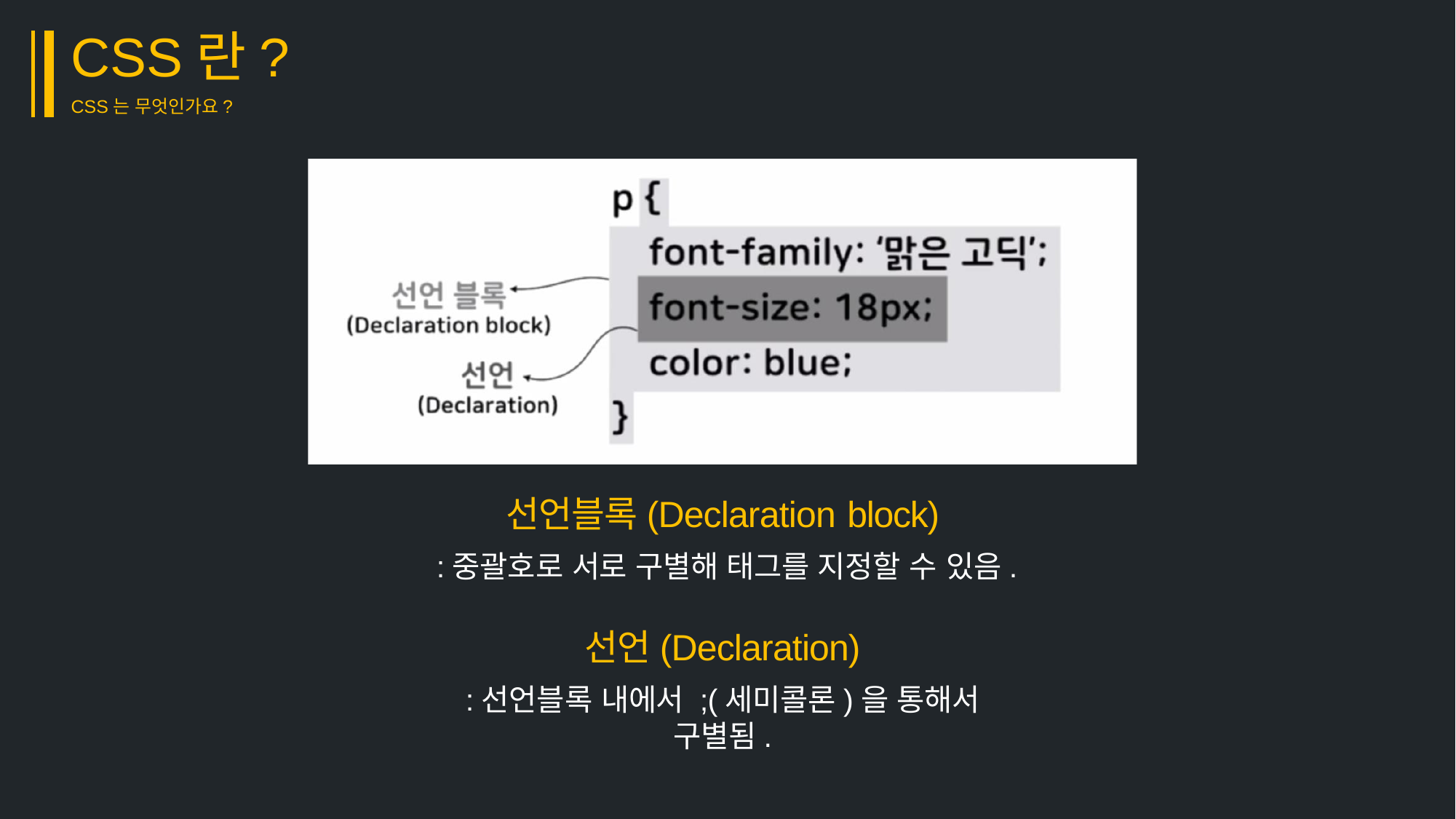

CSS란?

CSS는 무엇인가요?

선언블록(Declaration block)
:중괄호로 서로 구별해 태그를 지정할 수 있음.

선언(Declaration)
:선언블록 내에서 ;(세미콜론)을 통해서 구별됨.